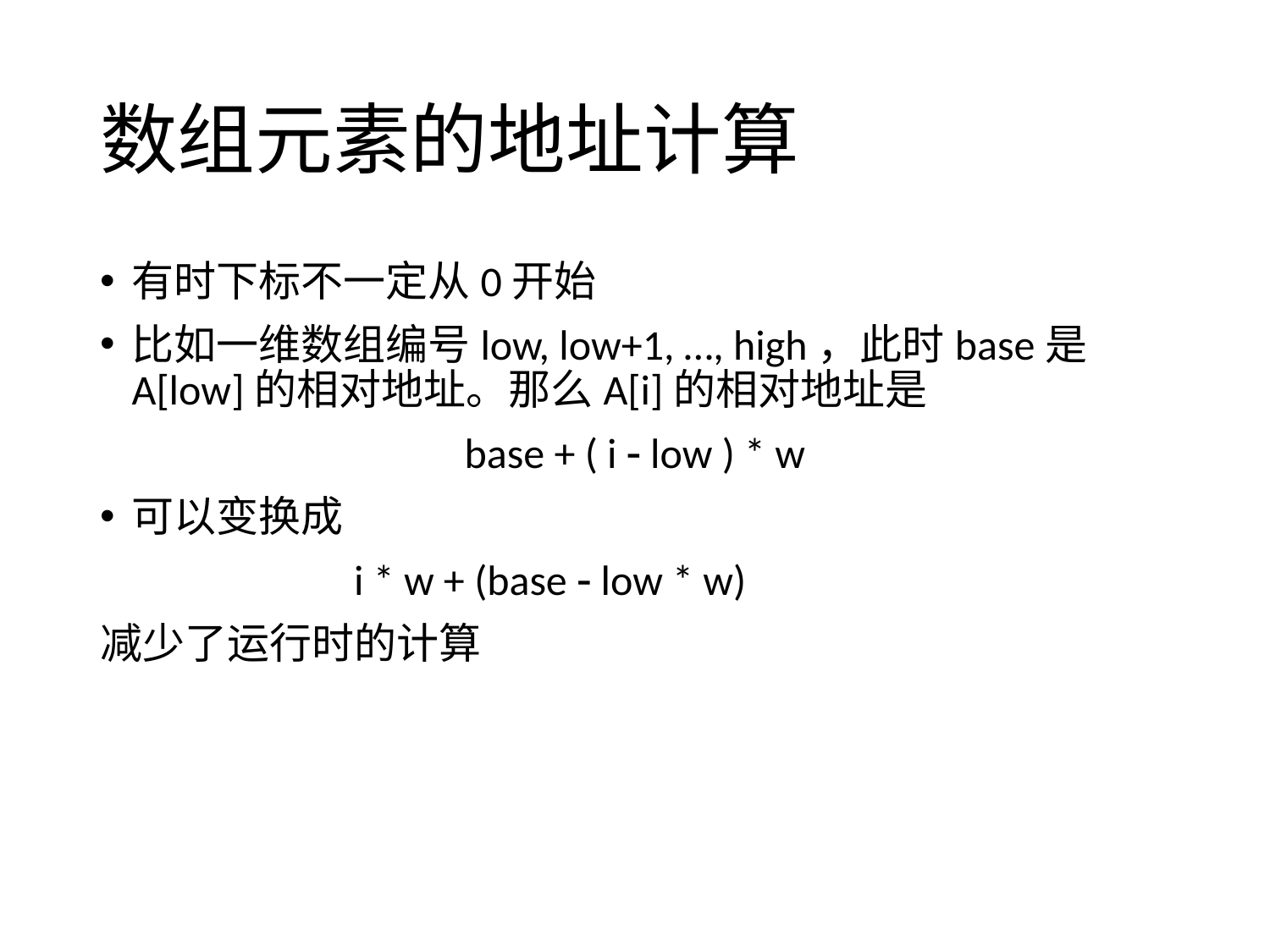

# 数组元素的地址计算
有时下标不一定从0开始
比如一维数组编号low, low+1, …, high，此时base是A[low]的相对地址。那么A[i]的相对地址是
base + ( i − low ) * w
可以变换成
		i * w + (base − low * w)
减少了运行时的计算